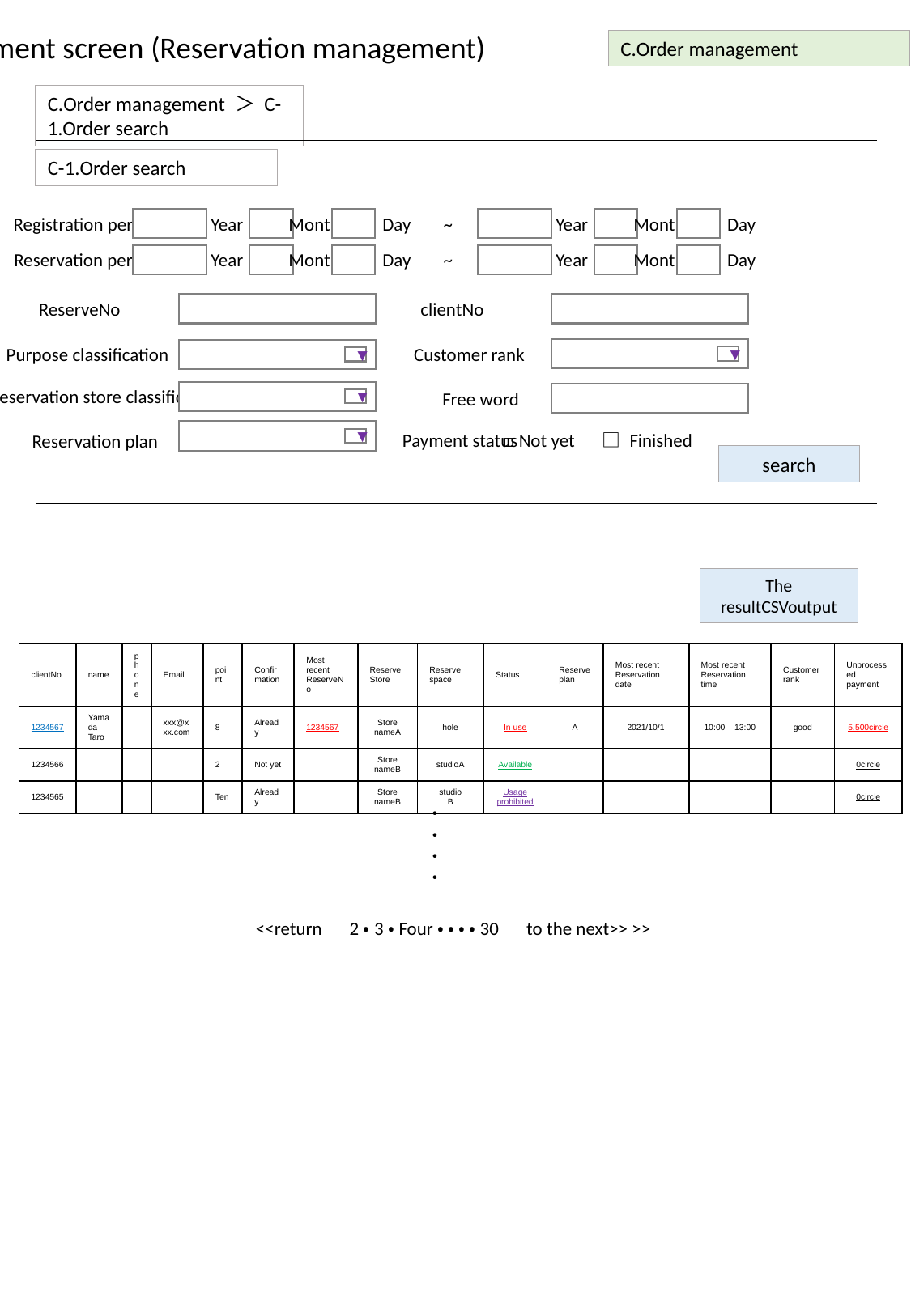

Management screen (Reservation management)
C.Order management
C.Order management ＞ C-1.Order search
C-1.Order search
Registration period
Year
Month
Day
~
Year
Month
Day

Reservation period
Year
Month
Day
~
Year
Month
Day

ReserveNo
clientNo

Customer rank
Purpose classification

▼
▼
Reservation store classification
Free word

▼

Payment status
□ Not yet　 □ Finished
Reservation plan
▼
search
The resultCSVoutput
| clientNo | name | phone | Email | point | Confirmation | Most recent ReserveNo | Reserve Store | Reserve space | Status | Reserve plan | Most recent Reservation date | Most recent Reservation time | Customer rank | Unprocessed payment |
| --- | --- | --- | --- | --- | --- | --- | --- | --- | --- | --- | --- | --- | --- | --- |
| 1234567 | Yamada Taro |  | xxx@xxx.com | 8 | Already | 1234567 | Store nameA | hole | In use | A | 2021/10/1 | 10:00 – 13:00 | good | 5,500circle |
| 1234566 |  |  |  | 2 | Not yet |  | Store nameB | studioA | Available |  |  |  |  | 0circle |
| 1234565 |  |  |  | Ten | Already |  | Store nameB | studio B | Usage prohibited |  |  |  |  | 0circle |
・
・
・
・
<<return　2・3・Four・ ・ ・ ・30　to the next>> >>